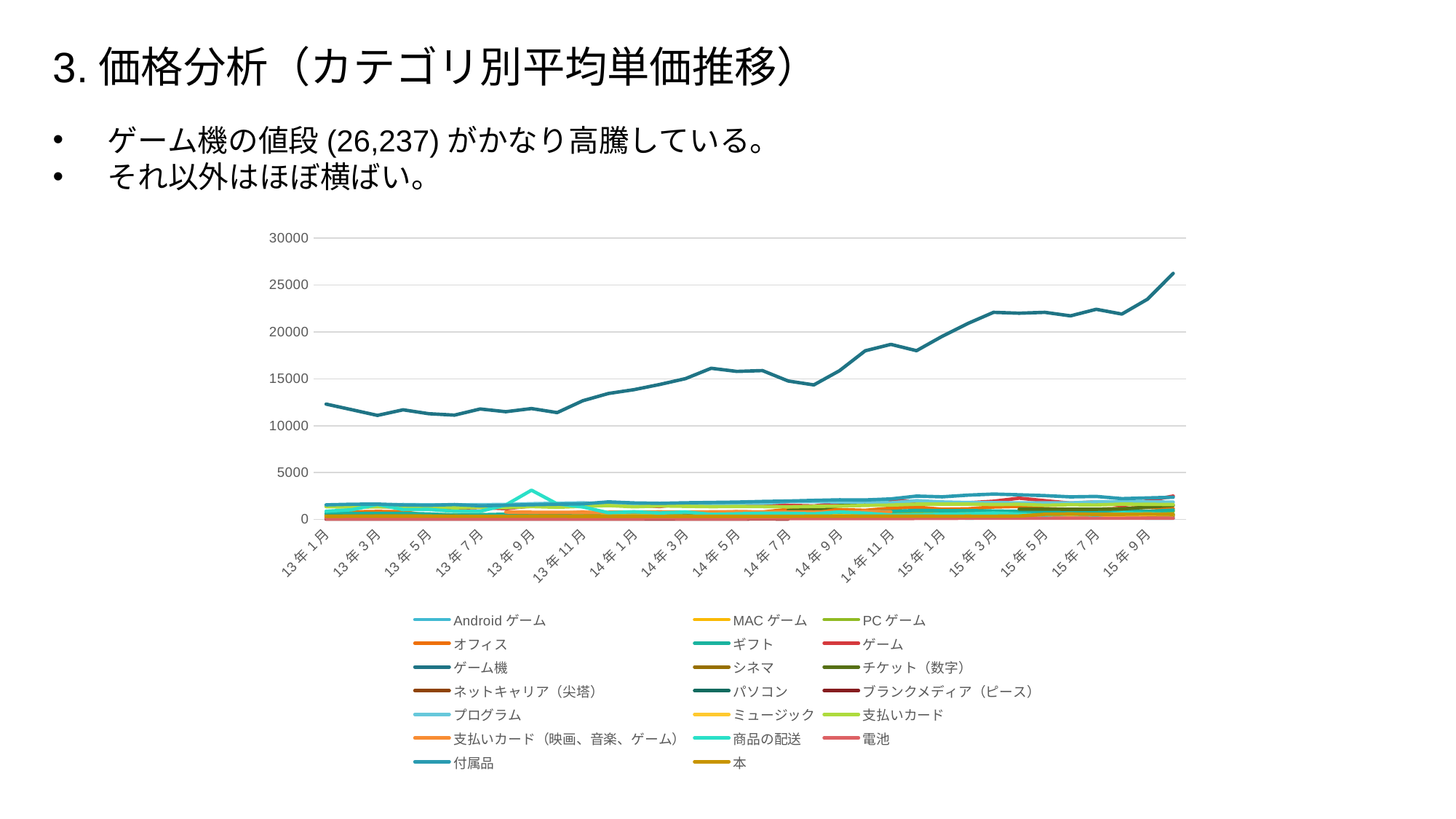

3.価格分析（カテゴリ別平均単価推移）
ゲーム機の値段(26,237)がかなり高騰している。
それ以外はほぼ横ばい。

### Chart

| Category | Androidゲーム | MACゲーム | PCゲーム | オフィス | ギフト | ゲーム | ゲーム機 | シネマ | チケット（数字） | ネットキャリア（尖塔） | パソコン | ブランクメディア（ピース） | プログラム | ミュージック | 支払いカード | 支払いカード（映画、音楽、ゲーム） | 商品の配送 | 電池 | 付属品 | 本 |
|---|---|---|---|---|---|---|---|---|---|---|---|---|---|---|---|---|---|---|---|---|
| 41275 | None | None | 501.9679110570997 | 484.8763440860215 | 623.5967249494015 | 1406.641790047136 | 12302.50151913874 | 345.7659475251989 | None | 188.5071428571429 | 148.0 | 31.17543859649123 | 1493.478297832585 | 322.9403324943702 | 1361.612494292238 | None | 874.8247306956047 | 83.58222462203025 | 1556.78677860696 | 330.4360432519023 |
| 41306 | None | None | 517.5140653020727 | 809.9756944444792 | 624.7661807951744 | 1352.671182556497 | 11701.34846526656 | 359.9762936802372 | None | 179.0119047619048 | 93.0 | 30.93186180422265 | 1532.257467880457 | 325.5976990391217 | 1321.683856502242 | None | 1034.253799392213 | 78.09030898876404 | 1622.352149366086 | 343.4282037437005 |
| 41334 | None | None | 560.5705459630199 | 855.8847552540559 | 648.5027848770602 | 1378.599830453608 | 11098.84508064516 | 354.5820502314991 | None | 209.7865168539326 | None | 34.62718446601941 | 1547.232340499651 | 329.5169649252051 | 1329.571052631579 | None | 1596.702056277018 | 83.30037220843673 | 1637.304411143942 | 347.8749912064719 |
| 41365 | None | None | 517.4942914339052 | 829.4367088607595 | 638.1650897271109 | 1303.606498630186 | 11691.85765661253 | 359.2326928686682 | None | 206.7857142857143 | 22.4 | 32.33715596330275 | 1589.258115993807 | 331.6366968641115 | 1367.736281676408 | None | 1058.579457364177 | 85.52000000000001 | 1546.652714797136 | 353.275200863931 |
| 41395 | None | None | 516.5527565441265 | 417.7846180555625 | 589.9067691144573 | 1203.417907195615 | 11276.8472899729 | 343.8209234946943 | None | 215.4880952380952 | None | 31.48076923076923 | 1557.032968203256 | 329.1659288523911 | 1322.941885625966 | None | 1067.040476190571 | 84.63939393939394 | 1509.467409188032 | 339.5032989690721 |
| 41426 | None | None | 499.4642375277076 | 349.2792792792973 | 457.0454750772402 | 1203.698005509016 | 11125.62218181819 | 346.5796667293691 | None | 168.3384615384615 | None | 32.77100840336134 | 1552.53050093633 | 315.5940086938084 | 1238.896177944862 | None | 867.7510582009176 | 83.19443750000002 | 1589.3797576457 | 340.5181571146245 |
| 41456 | None | None | 511.189076875471 | 378.3995 | 500.7378769964618 | 1281.223588447959 | 11781.13602430557 | 307.5343063018675 | None | 174.3333333333333 | None | 31.15649867374005 | 1580.544651785714 | 322.5252508733889 | 1305.023615740736 | None | 869.0647840531628 | 82.78337801608579 | 1456.537964416535 | 340.0653846153846 |
| 41487 | None | None | 455.7957609024349 | 340.1753985507392 | 560.950150050729 | 1145.954557307434 | 11489.80892857144 | 323.0392104534956 | None | 171.5111111111111 | None | 31.62545454545455 | 1596.157373237323 | 313.4313814975248 | 1262.075815100815 | 788.1578947368421 | 1540.867391304109 | 84.708 | 1514.960843373493 | 339.8349898580122 |
| 41518 | None | None | 538.6563838802831 | 520.8981300812926 | 572.5221764219702 | 1437.517475579126 | 11824.71287677301 | 340.9199634135691 | None | 177.6129032258065 | None | 35.47916666666666 | 1680.402635914333 | 328.6544384262393 | 1375.818414322251 | 773.4375 | 3122.323230048524 | 84.82386363636364 | 1576.373705732887 | 349.712541993281 |
| 41548 | None | None | 551.2954822203372 | 643.0208333333334 | 616.6319320914004 | 1603.903844814078 | 11393.85104450504 | 355.9494728575816 | None | 156.84 | None | 33.76865671641791 | 1731.808883964545 | 334.3806671581276 | 1298.305701754386 | 752.5597269624574 | 1656.401162017853 | 86.98936170212765 | 1617.843811659193 | 346.5750235626767 |
| 41579 | None | None | 696.1602375629013 | 784.2571428571429 | 632.2834021853874 | 1739.58517757448 | 12660.86488958944 | 366.2205094202492 | None | 169.5882352941177 | None | 35.14285714285715 | 1771.167338769118 | 353.7140249416019 | 1400.900790678314 | 754.2955326460481 | 1329.08520168486 | 84.29752066115702 | 1663.104013292434 | 329.1472959183673 |
| 41609 | None | None | 562.3022287568579 | 579.0970149253732 | 679.8725910868475 | 1641.348578974048 | 13436.73801322601 | 382.8772265524842 | None | 167.75 | None | 31.75 | 1641.970251826224 | 367.304251150811 | 1484.705618374553 | 773.394495412844 | 713.8061427046363 | 86.97894736842106 | 1871.188159054839 | 328.3022717711402 |
| 41640 | None | None | 504.2448726303746 | 589.804347826087 | 638.6366509129434 | 1488.295267859289 | 13841.6374992376 | 345.5664272215924 | None | 174.0 | None | 32.24390243902439 | 1632.857481364735 | 369.2023566179576 | 1348.828610603291 | 797.2972972972973 | 820.0420819489768 | 86.1 | 1761.504187432816 | 338.9353248898678 |
| 41671 | None | None | 450.3654286145022 | 679.7544217687082 | 660.8528745235697 | 1378.886497636026 | 14398.89176317553 | 364.4687130771903 | None | 161.5 | None | 33.0 | 1636.824569359154 | 371.3005680776985 | 1442.621158536585 | 814.5038167938932 | 687.2538026963603 | 88.8 | 1718.898770088554 | 321.6833999001497 |
| 41699 | None | None | 618.3374903518687 | 776.3283582089553 | 651.9555660147491 | 1680.085115030205 | 15013.79981086704 | 363.0315619894146 | None | 179.0 | None | 33.27906976744186 | 1696.174307580176 | 340.1809464893288 | 1402.137526555387 | 783.7465564738292 | 801.4579254928547 | 85.87234042553192 | 1774.446775462053 | 337.2152432080689 |
| 41730 | None | None | 625.13968329762 | 745.8394636015631 | 668.8194147006867 | 1605.11243164922 | 16121.91542502392 | 373.9991025620711 | None | 174.0 | None | 29.14705882352941 | 1673.140593455352 | 355.3022477193643 | 1364.189728884254 | 815.7377049180328 | 545.1702354593397 | 84.47058823529412 | 1813.409139183902 | 332.7178887155486 |
| 41760 | None | None | 582.278848977157 | 823.9959016393689 | 685.4923143448989 | 1662.345405452788 | 15784.50265878876 | 346.9503085434968 | None | 174.0 | None | 40.78333333333334 | 1712.917689745419 | 348.3545162172011 | 1379.340652385589 | 832.7586206896551 | 601.5055865865332 | 85.61538461538461 | 1848.451481681034 | 327.5001219512195 |
| 41791 | None | None | 546.1527567612217 | 797.2686965811922 | 685.5420070621776 | 1695.241557052265 | 15874.86368563683 | 334.0689171786826 | None | None | None | 58.4 | 1725.832001389854 | 343.4958233495827 | 1369.979480901078 | 792.9447852760736 | 663.8726692342749 | 87.5945945945946 | 1917.988427230047 | 333.9169707020453 |
| 41821 | None | None | 530.1264754821938 | 1076.571153846167 | 715.7171623538325 | 1509.613938776173 | 14763.90336787563 | 341.0053603800146 | 971.830985915493 | 599.0 | None | 41.0 | 1899.973116438356 | 341.8331271179761 | 1344.889083139082 | 807.9470198675497 | 659.7894275442203 | 90.40298507462687 | 1961.816180235535 | 337.6374867162593 |
| 41852 | None | None | 478.1043209999373 | 992.9611301586992 | 740.5817994860219 | 1438.250623525103 | 14346.98462616822 | 348.2508077007706 | 1045.410628019324 | None | None | None | 1905.169565217391 | 339.9334892834293 | 1395.726179170627 | 789.6935933147632 | 596.9151950092038 | 92.22981366459628 | 2033.462494529541 | 350.9683271832718 |
| 41883 | None | None | 693.2924337952336 | 1051.002285203908 | 765.5461863184174 | 1724.140523970613 | 15860.04865214069 | 355.677989447748 | 1460.369394894175 | None | None | 13.0 | 1853.173733984137 | 371.402608102435 | 1417.051708373436 | 818.3333333333334 | 800.9318899728306 | 89.65517241379311 | 2091.883612576065 | 340.1304672897197 |
| 41913 | None | None | 697.504001093958 | 973.0726825658677 | 825.5345552795003 | 1867.265869534217 | 17982.76588235294 | 395.3480976806269 | 1877.356195683361 | None | None | None | 1873.168986726489 | 374.6776957040189 | 1497.221585482331 | 854.2372881355932 | 672.3750983221029 | 88.12173913043479 | 2079.286753657572 | 348.417714453584 |
| 41944 | None | None | 855.7681952106213 | 1203.272889955908 | 860.5974315247955 | 2080.686053627878 | 18666.74398897059 | 377.3313167965201 | None | None | None | None | 1772.089192263936 | 424.8015439608309 | 1534.950379979036 | 814.1891891891892 | 473.0937492696572 | 89.54719101123595 | 2189.349044453677 | 345.6982341269839 |
| 41974 | 171.2 | 539.0 | 802.2571687812576 | 1313.146150295886 | 958.7627355247428 | 1900.833868825561 | 17994.05636027225 | 398.6028665514876 | None | None | None | None | 2006.25628333333 | 448.2257863939508 | 1630.35803011352 | None | 506.3690051490644 | 109.6244047619048 | 2493.25257157597 | 356.1253752886836 |
| 42005 | 229.0 | 665.6666666666666 | 673.7318804695467 | 1089.913826420526 | 937.902639647033 | 1794.747787053734 | 19524.22609051755 | 370.8617712295498 | None | None | None | 13.0 | 1864.883035949559 | 407.6195119635396 | 1634.82287962744 | None | 558.1876448384862 | 118.3313609467456 | 2418.322851514128 | 340.2976680384088 |
| 42036 | 135.2 | None | 612.539371419107 | 1135.749192973063 | 939.8849654467933 | 1774.516725427173 | 20897.85715136046 | 353.5934328862837 | None | None | None | None | 1802.183604887984 | 416.1704496695201 | 1629.954954399042 | None | 593.3765360144774 | 129.9191489361702 | 2596.907905788877 | 348.0074546675621 |
| 42064 | 175.0 | None | 642.7934176721287 | 1328.430056557497 | 904.3599806632681 | 1941.281694417705 | 22084.99966321244 | 365.9311225114956 | None | 350.0 | None | None | 1790.153050647823 | 417.9732692692693 | 1592.953401993356 | None | 680.2947363438202 | 132.5352697095436 | 2708.770536791315 | 343.7157360406092 |
| 42095 | 175.0 | None | 761.44798608709 | 1391.473823061574 | 861.9896897425037 | 2270.874910618095 | 21993.05405405405 | 420.8908675792895 | 1100.0 | None | None | None | 1776.135284810127 | 418.4547908366534 | 1610.369419642857 | None | 571.7079867805139 | 134.2756756756757 | 2632.118693221524 | 362.80523138833 |
| 42125 | 168.0 | 449.0 | 831.5967022508399 | 1151.616449746937 | 834.9099306077692 | 2000.999593074517 | 22084.80203703704 | 398.9706360965474 | 1106.060606060606 | None | None | None | 1782.17504743833 | 399.2064803049556 | 1514.90535456959 | None | 459.2414784795156 | 131.3155080213904 | 2547.785787183544 | 550.1551793997944 |
| 42156 | 178.1818181818182 | None | 761.7638685010235 | 1084.133500417737 | 839.294788482485 | 1742.291084418264 | 21707.39111849369 | 371.7877709113608 | 1089.830508474576 | None | None | None | 1766.947911392405 | 456.4330477688787 | 1571.384133663367 | None | 594.18085087877 | 133.3315217391304 | 2411.512661179695 | 586.5838474025974 |
| 42186 | 151.6666666666667 | None | 727.2030705533863 | 1077.310213864296 | 796.959181006391 | 1869.116682846372 | 22407.17341836735 | 359.1304108967083 | 1091.780821917808 | None | None | None | 1871.799187192119 | 426.8216684378322 | 1543.587320703654 | None | 450.6786873926429 | 131.1783333333333 | 2456.573810359965 | 542.2063073807383 |
| 42217 | 190.0 | 949.0 | 662.4424385379144 | 1174.582104584633 | 876.1136362973043 | 1472.763649122194 | 21900.28788652468 | 364.8639421825618 | 1127.868852459016 | None | None | None | 1899.804525080042 | 412.1117509051404 | 1631.726509248324 | None | 702.5435663627202 | 131.8003571428571 | 2222.625779894177 | 546.4529094488189 |
| 42248 | 140.0 | None | 759.5893079759661 | 1291.108366699268 | 852.3327151032084 | 1977.032945524757 | 23483.65778877888 | 398.6526820986401 | 1306.187099402139 | None | None | None | 1877.953758865248 | 498.7047666053202 | 1613.571549893847 | None | 638.3299692431605 | 137.6730303030303 | 2294.222202781516 | 584.0411688311688 |
| 42278 | 140.0 | 949.0 | 861.842910882449 | 1161.032212885098 | 998.2073618050815 | 2500.775032779592 | 26237.19097222222 | 383.1934769777291 | 1500.0 | None | None | None | 1848.295887372014 | 486.6075597107954 | 1590.224252163165 | None | 555.0416634311806 | 132.6728205128205 | 2369.791980808773 | 549.214667460526 |